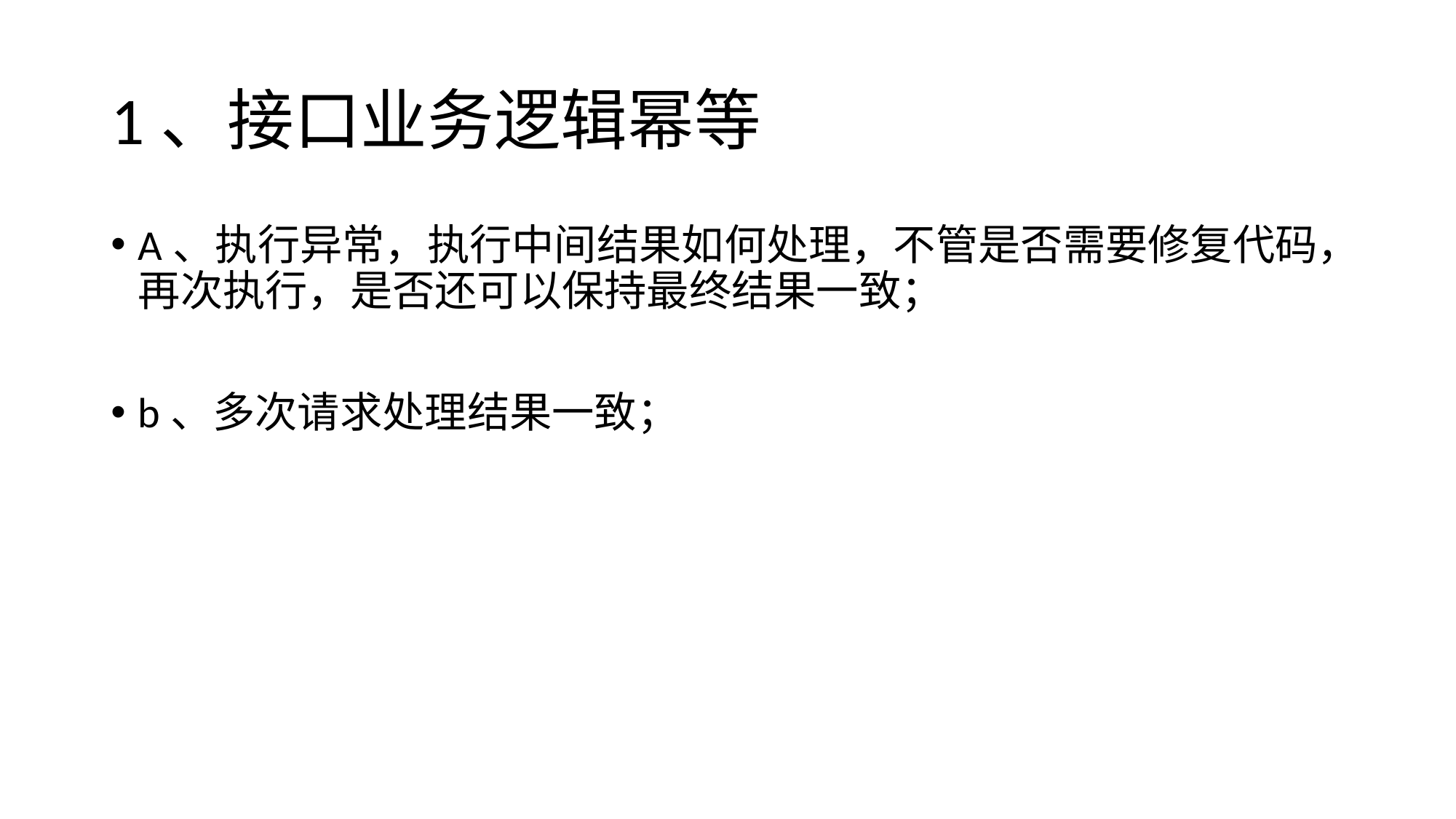

# 1、接口业务逻辑幂等
A、执行异常，执行中间结果如何处理，不管是否需要修复代码，再次执行，是否还可以保持最终结果一致；

b、多次请求处理结果一致；